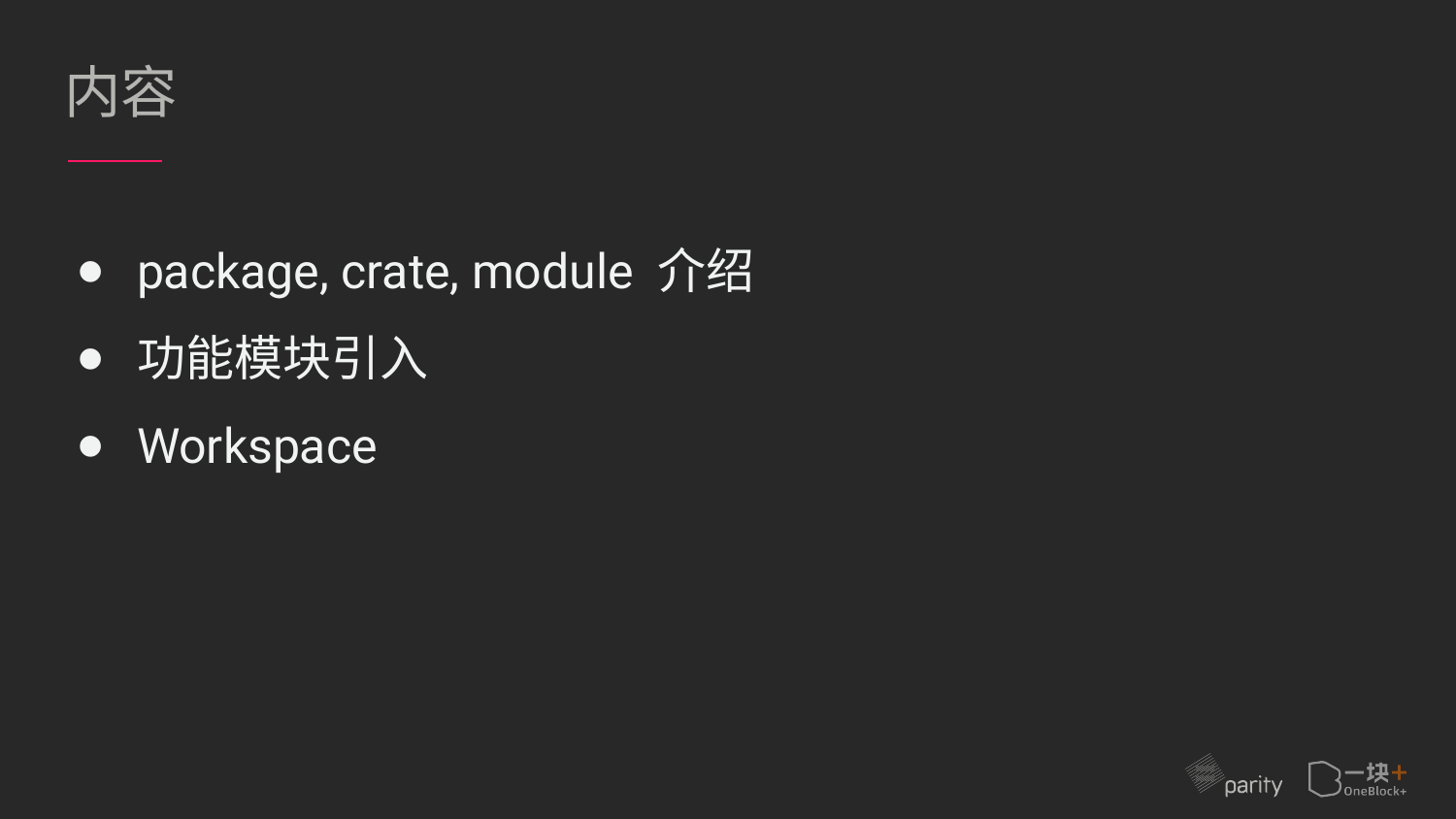

# 内容
package, crate, module 介绍
功能模块引入
Workspace